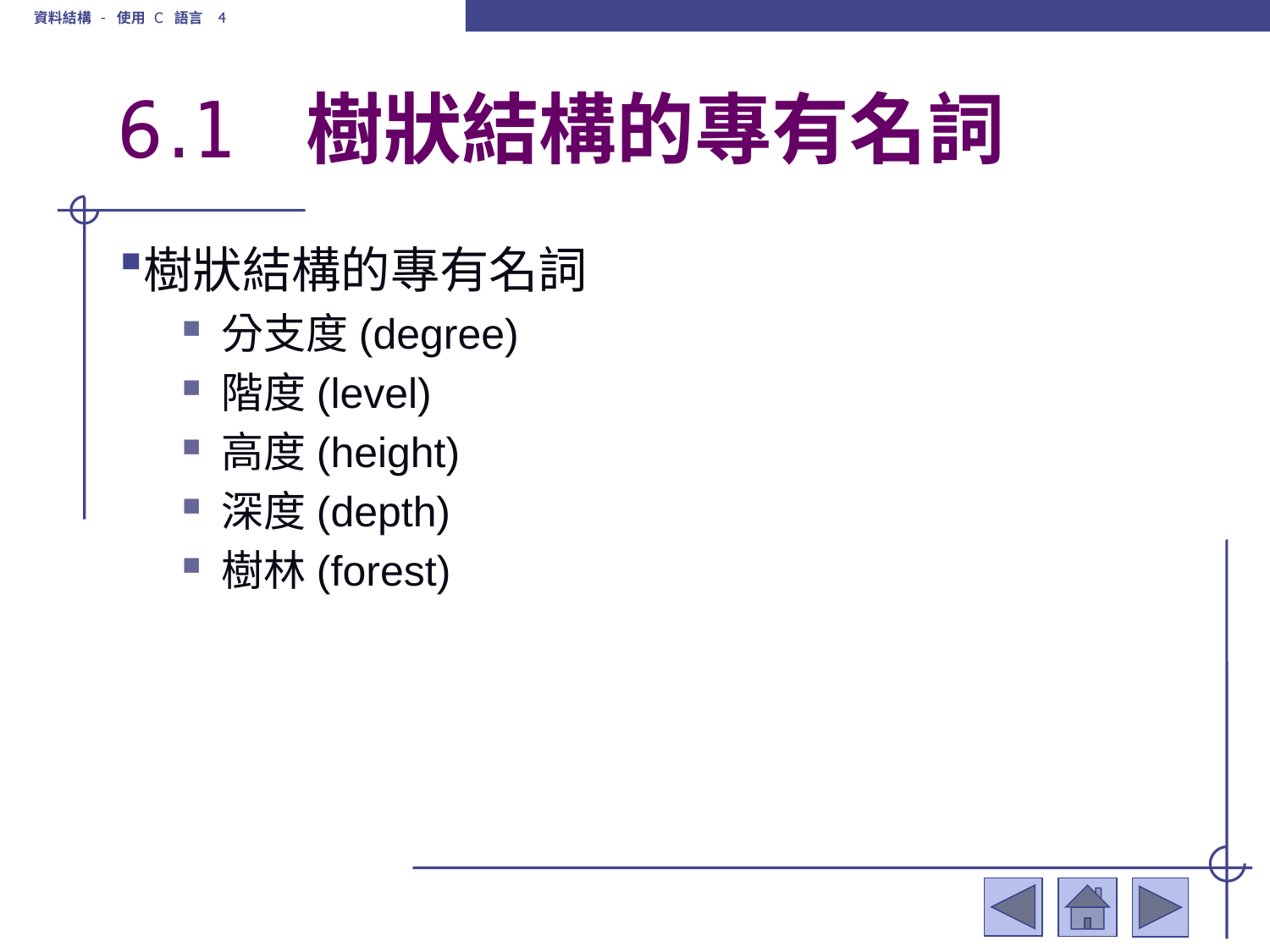

資料結構 - 使用 C 語言   4
# 6.1  樹狀結構的專有名詞
樹狀結構的專有名詞
分支度(degree)
階度(level)
高度(height)
深度(depth)
樹林(forest)